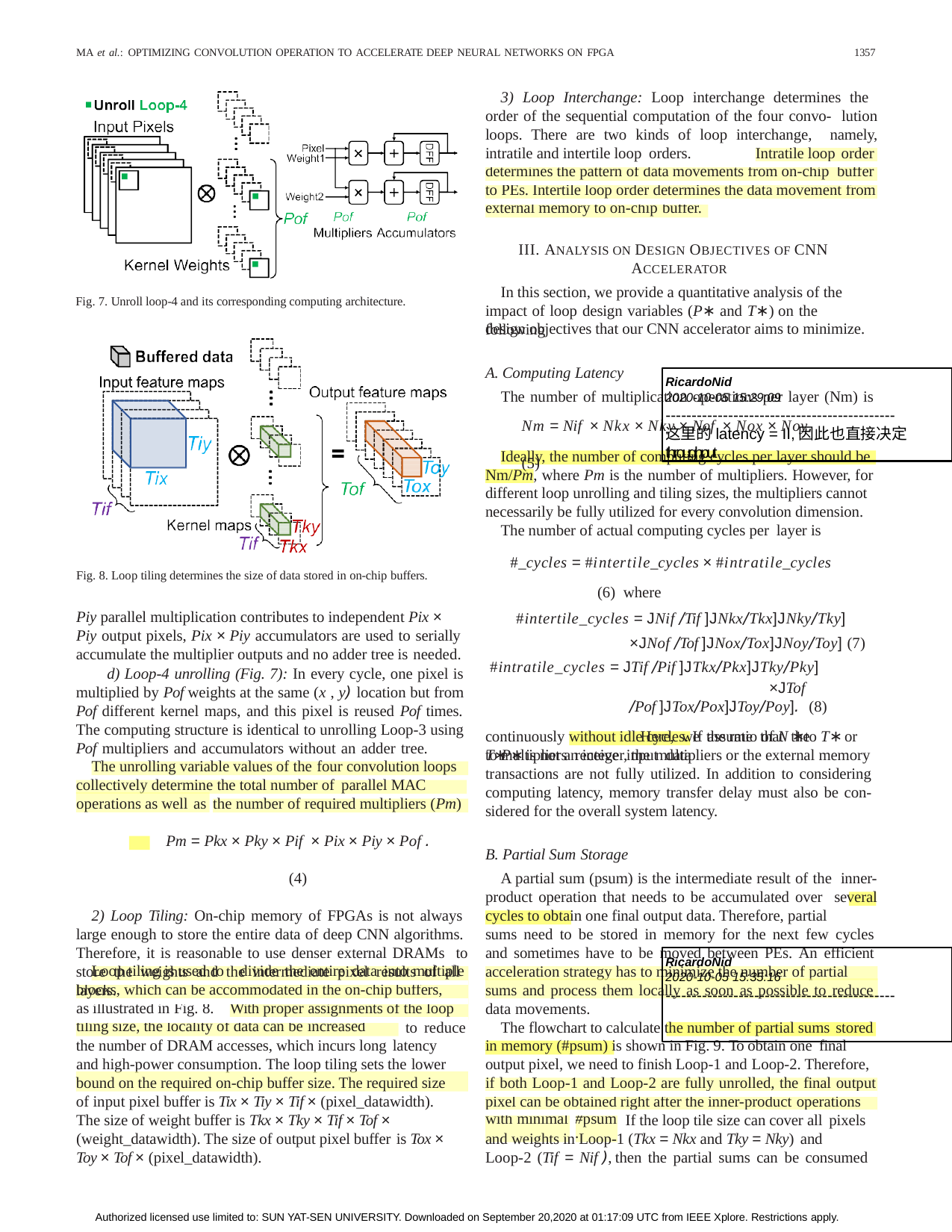

MA et al.: OPTIMIZING CONVOLUTION OPERATION TO ACCELERATE DEEP NEURAL NETWORKS ON FPGA
1357
3) Loop Interchange: Loop interchange determines the  order of the sequential computation of the four convo-  lution loops. There are two kinds of loop interchange,  namely, intratile and intertile loop orders.

Fig. 7. Unroll loop-4 and its corresponding computing architecture.
|  |  | Intratile loop order |
| --- | --- | --- |
| determines the pattern of data movements from on-chip buffer |  |  |
| to PEs. Intertile loop order determines the data movement from |  |  |
| external memory to on-chip buffer. |  |  |
III. ANALYSIS ON DESIGN OBJECTIVES OF CNN  ACCELERATOR
In this section, we provide a quantitative analysis of the
impact of loop design variables (P∗ and T∗) on the following
design objectives that our CNN accelerator aims to minimize.

Fig. 8. Loop tiling determines the size of data stored in on-chip buffers.
A. Computing Latency
RicardoNid
2020-10-05 15:29:09
--------------------------------------------
这里的latency = II,因此也直接决定throughput
The number of multiplication operations per layer (Nm) is
Nm = Nif  × Nkx × Nky × Nof  × Nox × Noy.	(5)
Ideally, the number of computing cycles per layer should be  Nm/Pm, where Pm is the number of multipliers. However, for

different loop unrolling and tiling sizes, the multipliers cannot  necessarily be fully utilized for every convolution dimension.
The number of actual computing cycles per layer is
#_cycles = #intertile_cycles × #intratile_cycles	(6)  where
#intertile_cycles = JNif /Tif ]JNkx/Tkx]JNky/Tky]
×JNof /Tof ]JNox/Tox]JNoy/Toy] (7)  #intratile_cycles = JTif /Pif ]JTkx/Pkx]JTky/Pky]
×JTof /Pof ]JTox/Pox]JToy/Poy]. (8)
Here,  we  assume  that  the   multipliers  receive  input  data
Piy parallel multiplication contributes to independent Pix ×
Piy output pixels, Pix × Piy accumulators are used to serially
accumulate the multiplier outputs and no adder tree is needed.
d) Loop-4 unrolling (Fig. 7): In every cycle, one pixel is  multiplied by Pof weights at the same (x , y) location but from  Pof different kernel maps, and this pixel is reused Pof times.  The computing structure is identical to unrolling Loop-3 using  Pof multipliers and accumulators without an adder tree.
continuously without idle cycles. If the ratio of N ∗ to T∗ or T∗

to P∗ is not an integer, the multipliers or the external memory
The unrolling variable values of the four convolution loops
transactions are not fully utilized. In addition to considering  computing latency, memory transfer delay must also be con-  sidered for the overall system latency.
collectively determine the total number of parallel MAC
operations as well as
the number of required multipliers (Pm)
Pm = Pkx × Pky × Pif  × Pix × Piy × Pof .	(4)
2) Loop Tiling: On-chip memory of FPGAs is not always  large enough to store the entire data of deep CNN algorithms.  Therefore, it is reasonable to use denser external DRAMs  to store the weights and the intermediate pixel results of all  layers.

B. Partial Sum Storage
A partial sum (psum) is the intermediate result of the  inner-product operation that needs to be accumulated over  several cycles to obtain one final output data. Therefore, partial

sums need to be stored in memory for the next few cycles
and sometimes have to be moved between PEs. An efficient
RicardoNid
2020-10-05 15:35:16
--------------------------------------------

acceleration strategy has to minimize the number of partial
|  | Loop tiling is used to |  | divide | the | entire | data | into multiple |  |
| --- | --- | --- | --- | --- | --- | --- | --- | --- |
| blocks, which can be accommodated in the on-chip buffers, |  |  |  |  |  |  |  |  |
| as illustrated in Fig. 8. |  | With proper assignments of the loop |  |  |  |  |  |  |
| tiling size, the locality of data can be increased |  |  |  |  |  |  |  |  |
sums and process them locally as soon as possible to reduce
data movements.
The flowchart to calculate the number of partial sums stored
to reduce

in memory (#psum) is shown in Fig. 9. To obtain one final
the number of DRAM accesses, which incurs long latency

output pixel, we need to finish Loop-1 and Loop-2. Therefore,
and high-power consumption. The loop tiling sets the lower
bound on the required on-chip buffer size. The required size
| if both Loop-1 and Loop-2 are fully unrolled, the final output |  |  |
| --- | --- | --- |
| pixel can be obtained right after the inner-product operations |  |  |
| with minimal | #psum. |  |
of input pixel buffer is Tix × Tiy × Tif × (pixel_datawidth).
If the loop tile size can cover all pixels
The size of weight buffer is Tkx × Tky × Tif × Tof ×
and weights in Loop-1 (Tkx = Nkx and Tky = Nky) and
(weight_datawidth). The size of output pixel buffer is Tox ×
Loop-2 (Tif = Nif ), then the partial sums can be consumed
Toy × Tof × (pixel_datawidth).
Authorized licensed use limited to: SUN YAT-SEN UNIVERSITY. Downloaded on September 20,2020 at 01:17:09 UTC from IEEE Xplore. Restrictions apply.